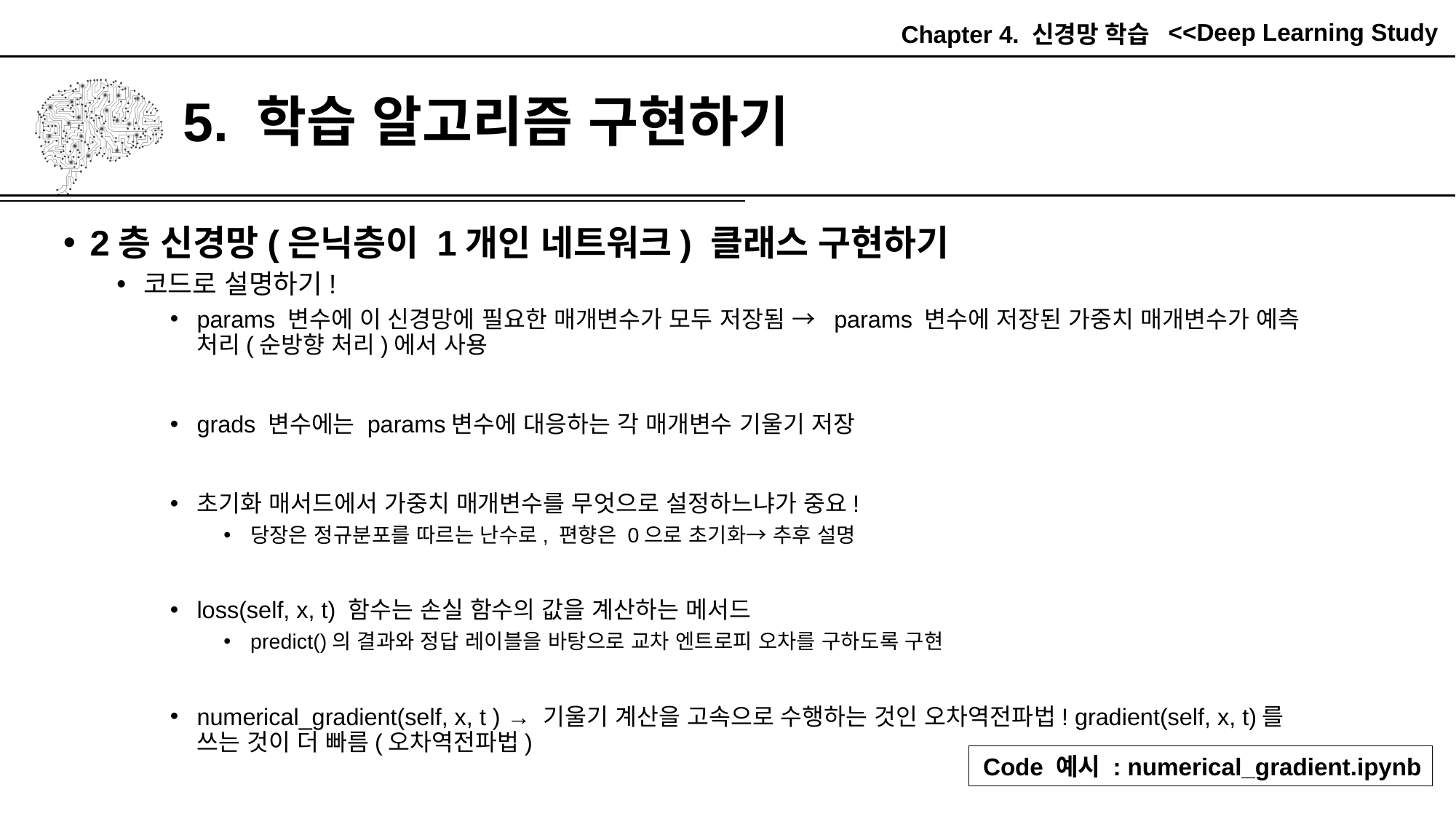

Chapter 4. 신경망 학습
# 5. 학습 알고리즘 구현하기
2층 신경망(은닉층이 1개인 네트워크) 클래스 구현하기
코드로 설명하기!
params 변수에 이 신경망에 필요한 매개변수가 모두 저장됨 →  params 변수에 저장된 가중치 매개변수가 예측 처리(순방향 처리)에서 사용

grads 변수에는 params변수에 대응하는 각 매개변수 기울기 저장

초기화 매서드에서 가중치 매개변수를 무엇으로 설정하느냐가 중요!
당장은 정규분포를 따르는 난수로, 편향은 0으로 초기화→ 추후 설명

loss(self, x, t) 함수는 손실 함수의 값을 계산하는 메서드
predict()의 결과와 정답 레이블을 바탕으로 교차 엔트로피 오차를 구하도록 구현

numerical_gradient(self, x, t ) → 기울기 계산을 고속으로 수행하는 것인 오차역전파법! gradient(self, x, t)를 쓰는 것이 더 빠름(오차역전파법)

Code 예시 : numerical_gradient.ipynb